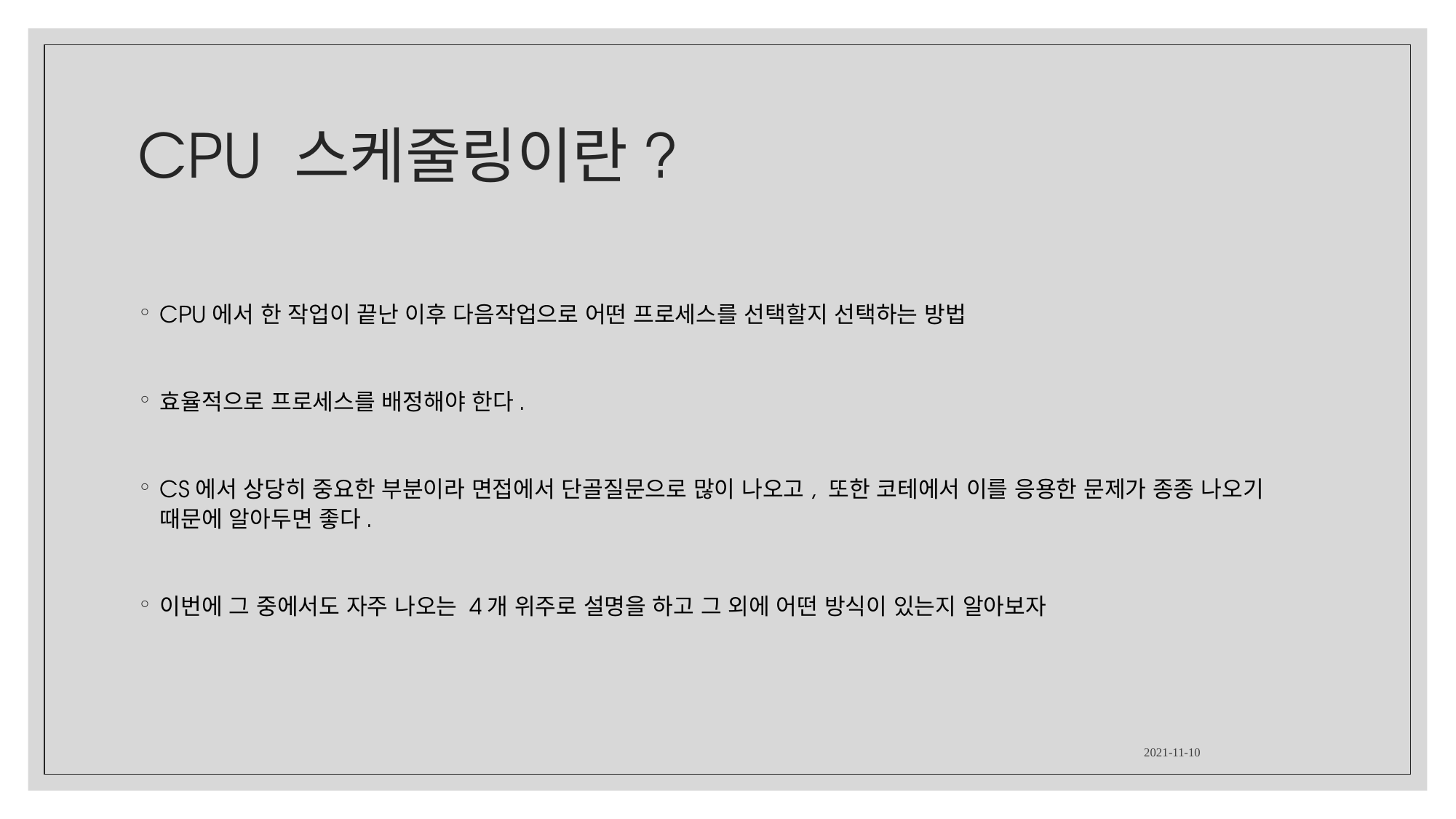

# CPU 스케줄링이란?

CPU에서 한 작업이 끝난 이후 다음작업으로 어떤 프로세스를 선택할지 선택하는 방법

효율적으로 프로세스를 배정해야 한다.

CS에서 상당히 중요한 부분이라 면접에서 단골질문으로 많이 나오고, 또한 코테에서 이를 응용한 문제가 종종 나오기 때문에 알아두면 좋다.

이번에 그 중에서도 자주 나오는 4개 위주로 설명을 하고 그 외에 어떤 방식이 있는지 알아보자
2021-11-10